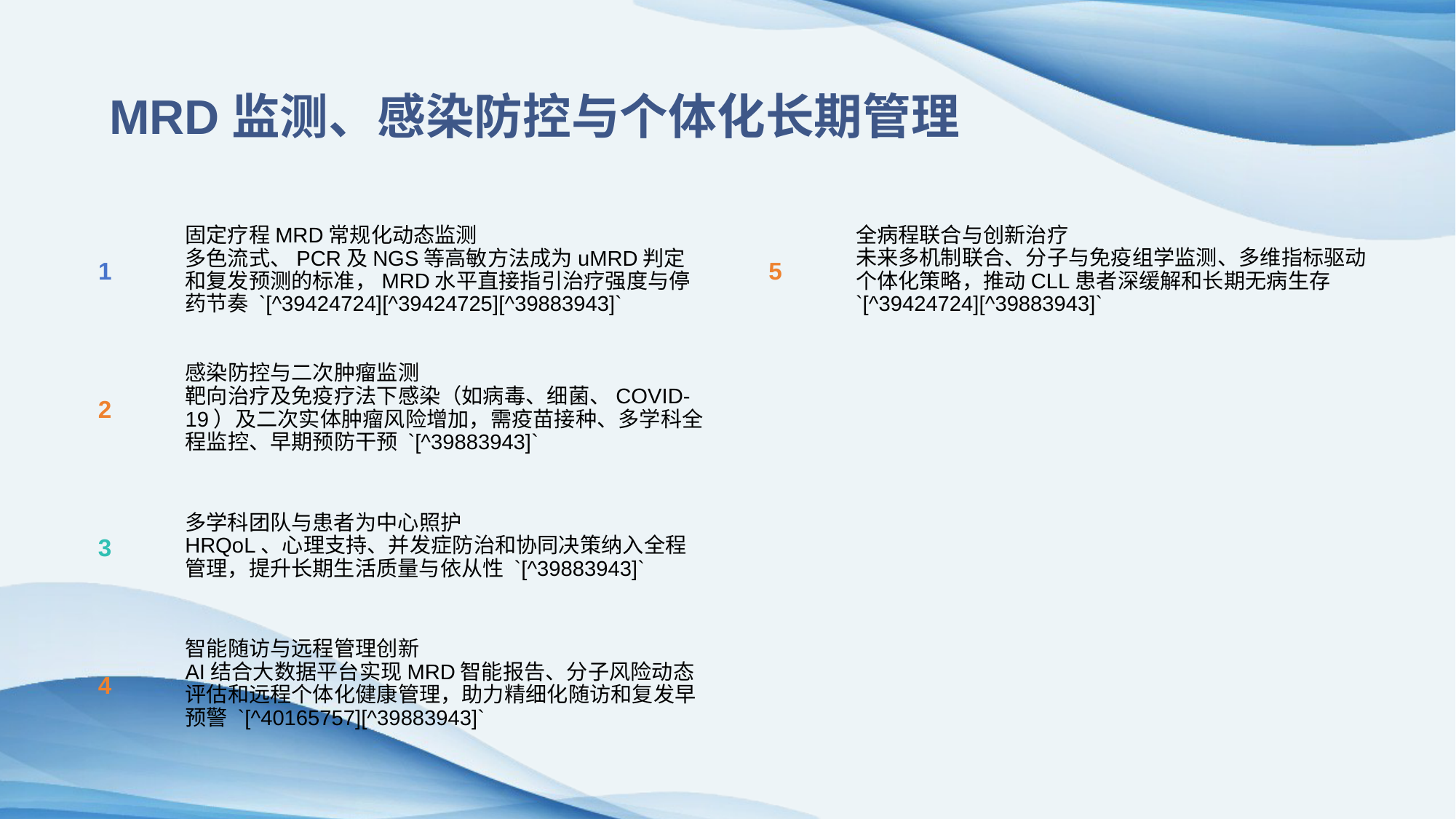

MRD监测、感染防控与个体化长期管理
5
全病程联合与创新治疗
未来多机制联合、分子与免疫组学监测、多维指标驱动个体化策略，推动CLL患者深缓解和长期无病生存 `[^39424724][^39883943]`
1
固定疗程MRD常规化动态监测
多色流式、PCR及NGS等高敏方法成为uMRD判定和复发预测的标准，MRD水平直接指引治疗强度与停药节奏 `[^39424724][^39424725][^39883943]`
2
感染防控与二次肿瘤监测
靶向治疗及免疫疗法下感染（如病毒、细菌、COVID-19）及二次实体肿瘤风险增加，需疫苗接种、多学科全程监控、早期预防干预 `[^39883943]`
多学科团队与患者为中心照护
HRQoL、心理支持、并发症防治和协同决策纳入全程管理，提升长期生活质量与依从性 `[^39883943]`
3
4
智能随访与远程管理创新
AI结合大数据平台实现MRD智能报告、分子风险动态评估和远程个体化健康管理，助力精细化随访和复发早预警 `[^40165757][^39883943]`